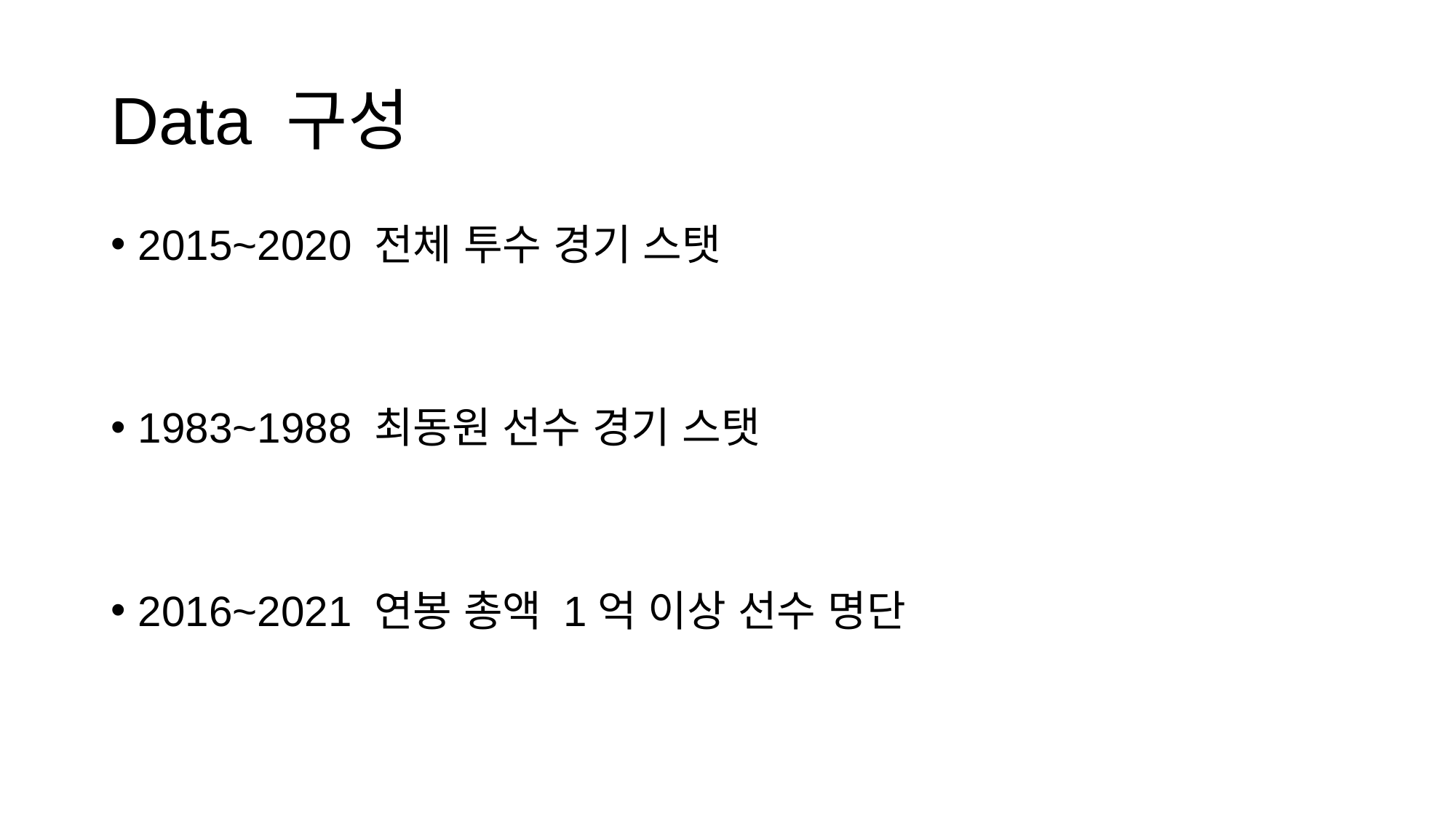

# Data 구성
2015~2020 전체 투수 경기 스탯

1983~1988 최동원 선수 경기 스탯

2016~2021 연봉 총액 1억 이상 선수 명단